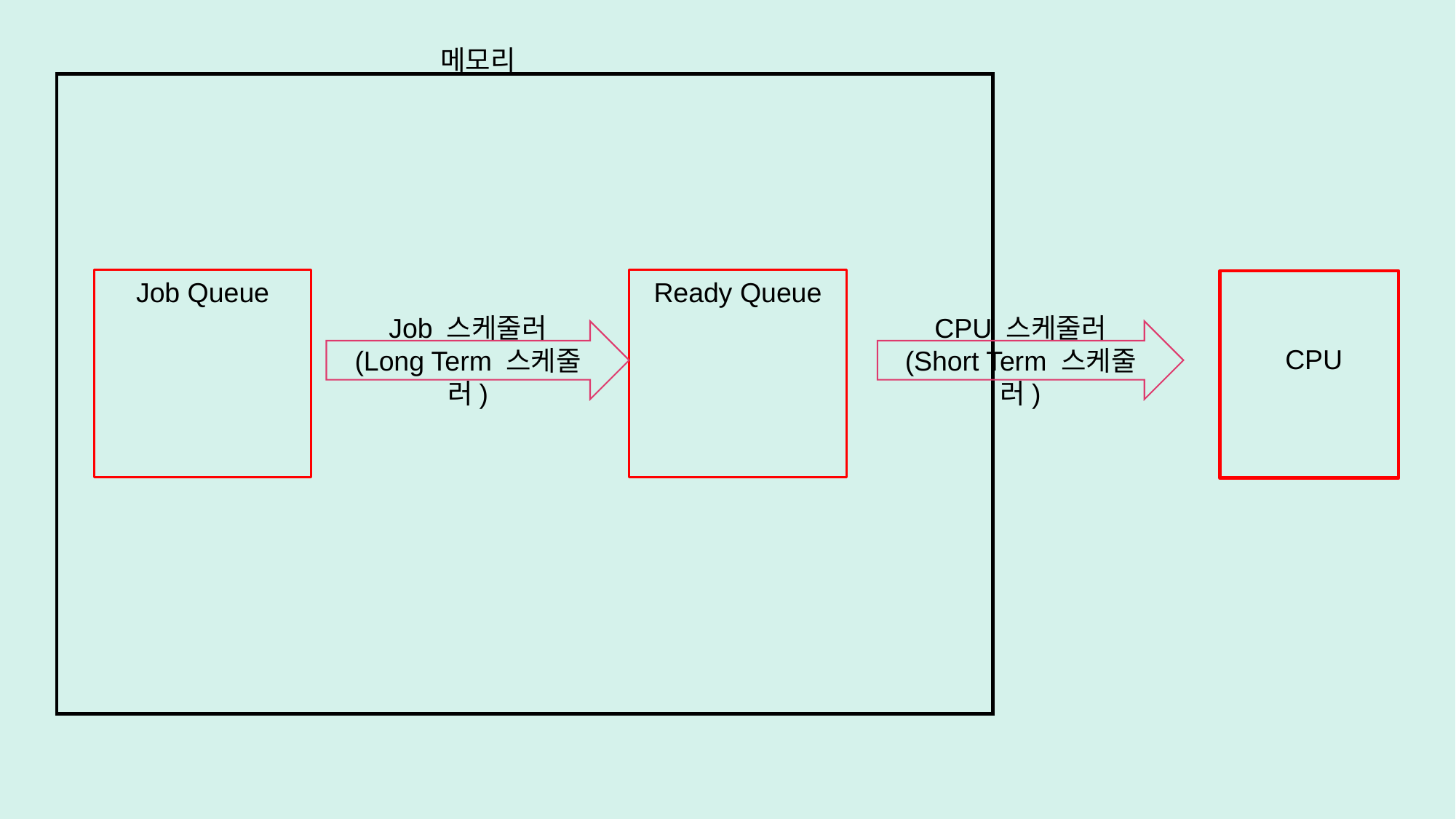

메모리

Job Queue

Ready Queue

CPU

Job 스케줄러
(Long Term 스케줄러)
CPU 스케줄러
(Short Term 스케줄러)